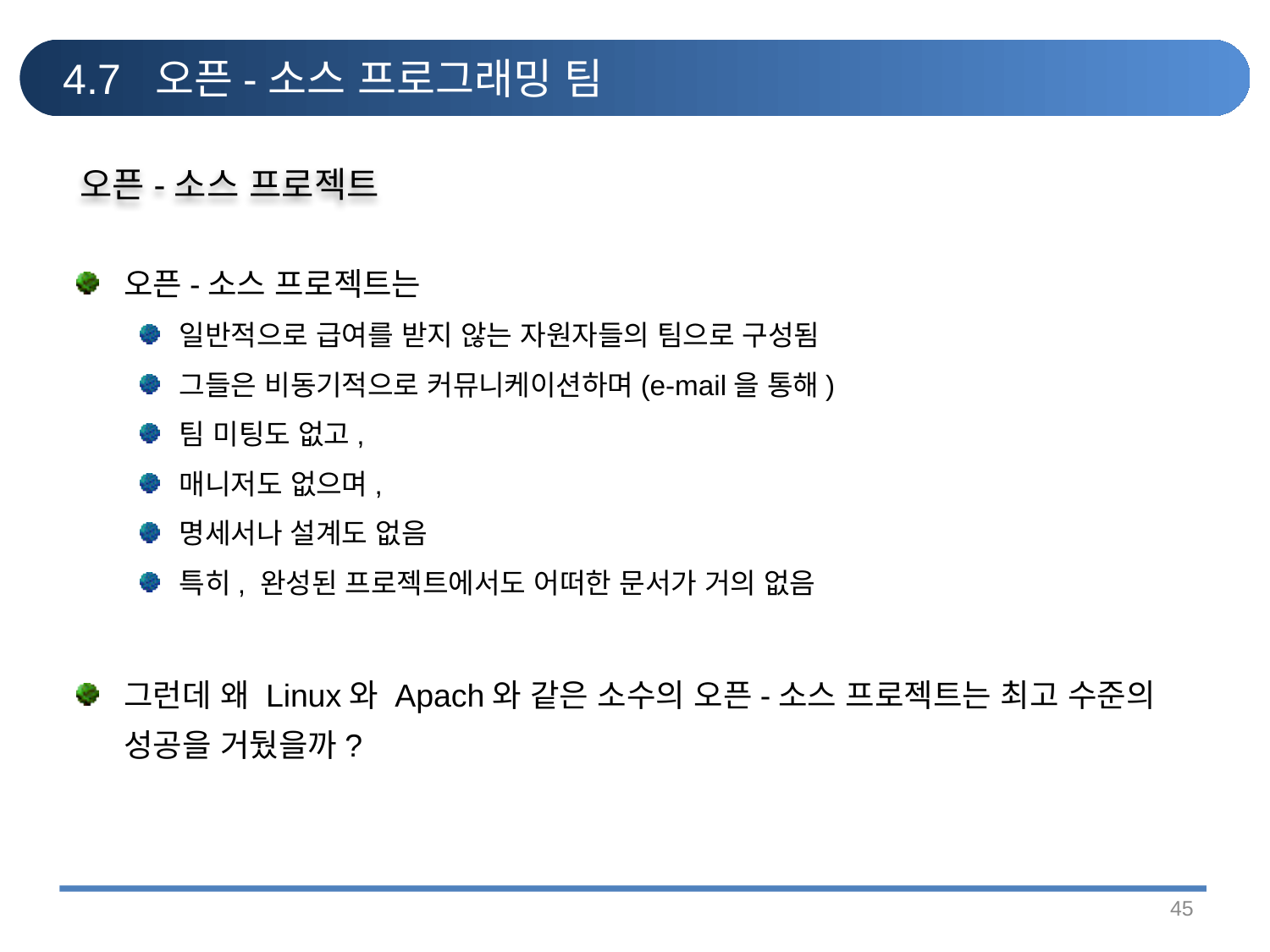

# 4.7  오픈-소스 프로그래밍 팀
오픈-소스 프로젝트
오픈-소스 프로젝트는
일반적으로 급여를 받지 않는 자원자들의 팀으로 구성됨
그들은 비동기적으로 커뮤니케이션하며(e-mail을 통해)
팀 미팅도 없고,
매니저도 없으며,
명세서나 설계도 없음
특히, 완성된 프로젝트에서도 어떠한 문서가 거의 없음

그런데 왜 Linux와 Apach와 같은 소수의 오픈-소스 프로젝트는 최고 수준의 성공을 거뒀을까?

45